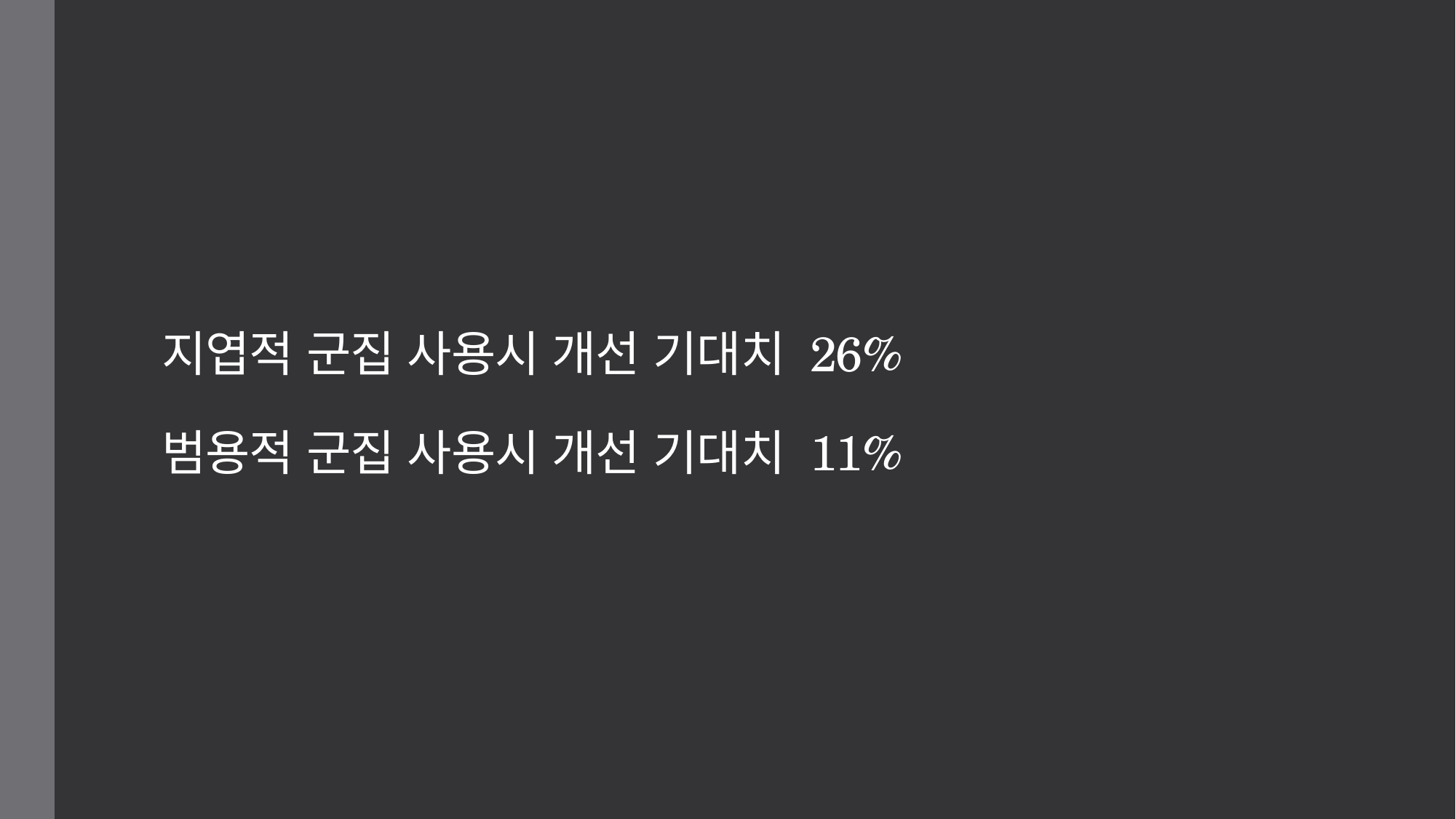

# 지엽적 군집 사용시 개선 기대치 26% 범용적 군집 사용시 개선 기대치 11%